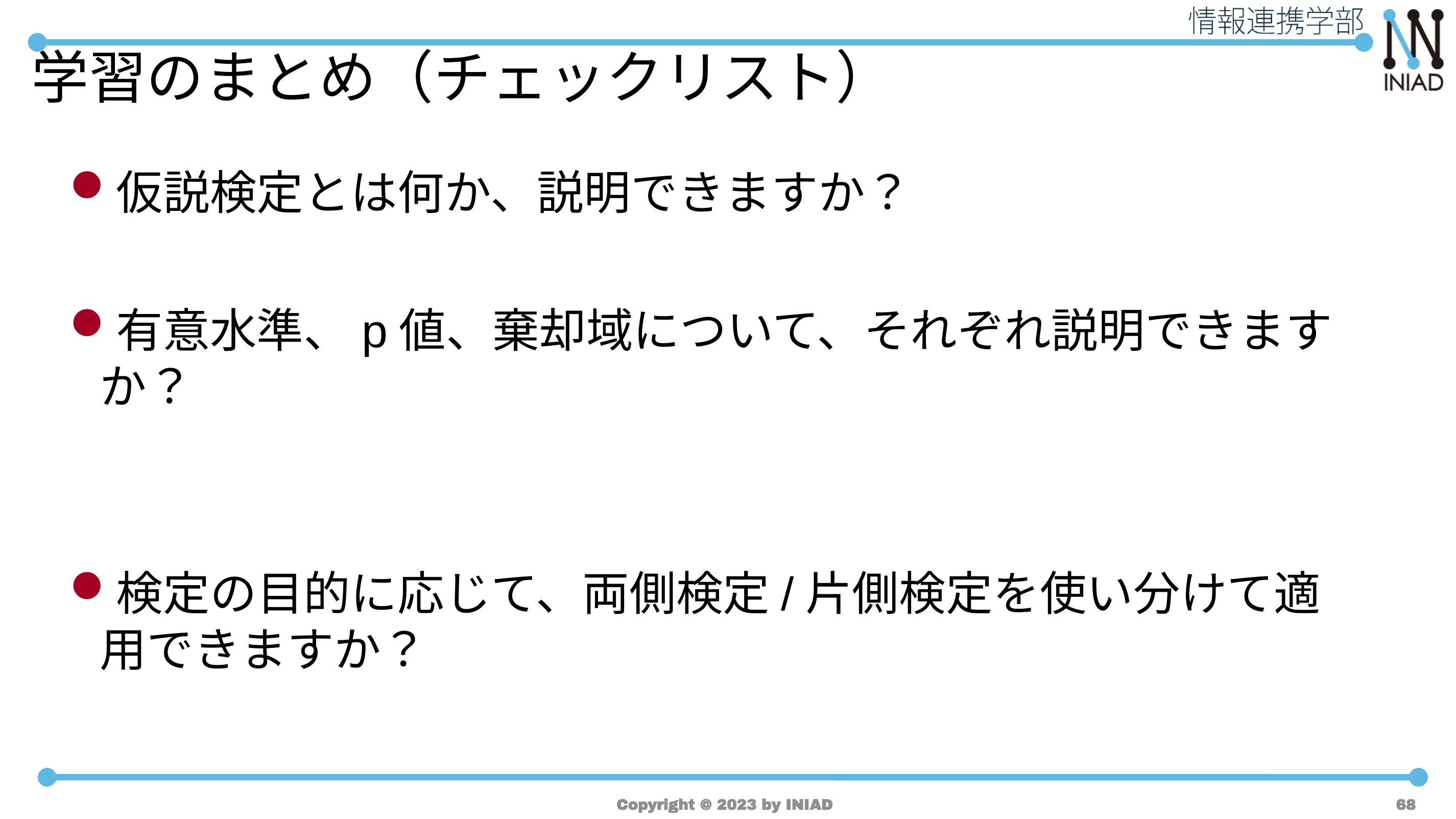

# 学習のまとめ（チェックリスト）
仮説検定とは何か、説明できますか？

有意水準、p値、棄却域について、それぞれ説明できますか？

検定の目的に応じて、両側検定/片側検定を使い分けて適用できますか？
Copyright © 2023 by INIAD
68